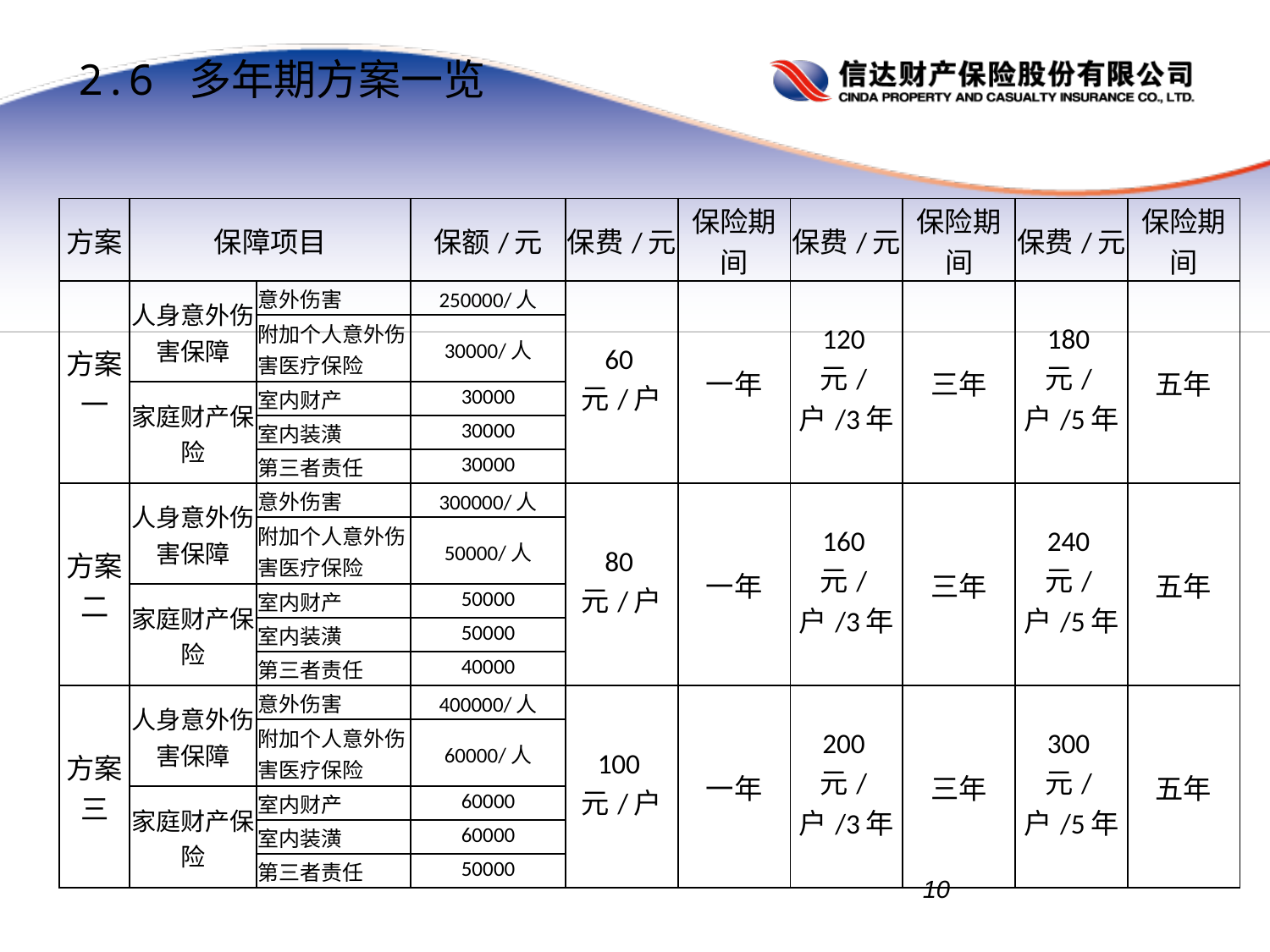

# 2.6 多年期方案一览
| 方案 | 保障项目 |  | 保额/元 | 保费/元 | 保险期间 | 保费/元 | 保险期间 | 保费/元 | 保险期间 |
| --- | --- | --- | --- | --- | --- | --- | --- | --- | --- |
| 方案一 | 人身意外伤害保障 | 意外伤害 | 250000/人 | 60元/户 | 一年 | 120元/户/3年 | 三年 | 180元/户/5年 | 五年 |
|  |  | 附加个人意外伤害医疗保险 | 30000/人 |  |  |  |  |  |  |
|  | 家庭财产保险 | 室内财产 | 30000 |  |  |  |  |  |  |
|  |  | 室内装潢 | 30000 |  |  |  |  |  |  |
|  |  | 第三者责任 | 30000 |  |  |  |  |  |  |
| 方案二 | 人身意外伤害保障 | 意外伤害 | 300000/人 | 80元/户 | 一年 | 160元/户/3年 | 三年 | 240元/户/5年 | 五年 |
|  |  | 附加个人意外伤害医疗保险 | 50000/人 |  |  |  |  |  |  |
|  | 家庭财产保险 | 室内财产 | 50000 |  |  |  |  |  |  |
|  |  | 室内装潢 | 50000 |  |  |  |  |  |  |
|  |  | 第三者责任 | 40000 |  |  |  |  |  |  |
| 方案三 | 人身意外伤害保障 | 意外伤害 | 400000/人 | 100元/户 | 一年 | 200元/户/3年 | 三年 | 300元/户/5年 | 五年 |
|  |  | 附加个人意外伤害医疗保险 | 60000/人 |  |  |  |  |  |  |
|  | 家庭财产保险 | 室内财产 | 60000 |  |  |  |  |  |  |
|  |  | 室内装潢 | 60000 |  |  |  |  |  |  |
|  |  | 第三者责任 | 50000 |  |  |  |  |  |  |
10